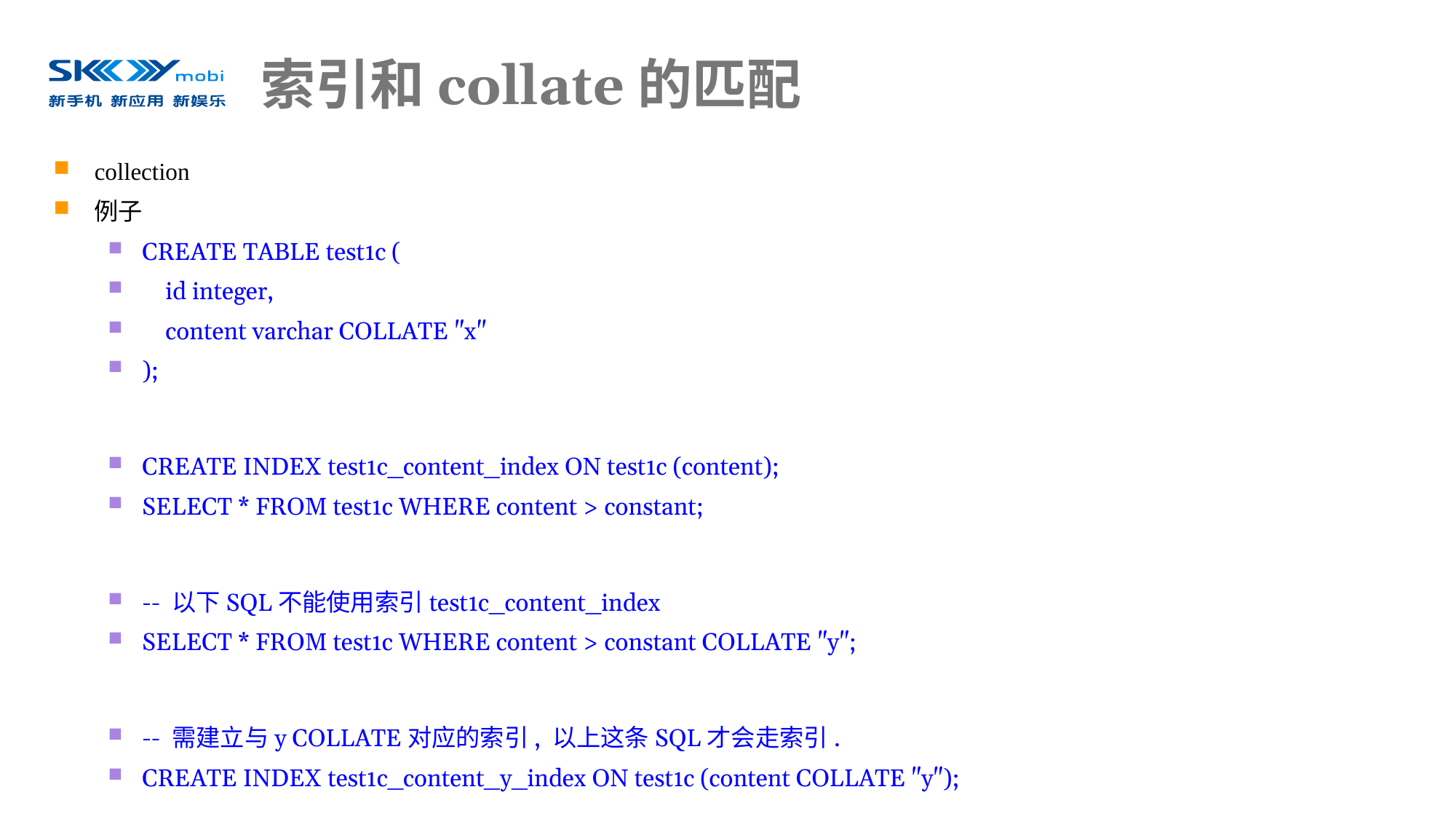

# 索引和collate的匹配
collection
例子
CREATE TABLE test1c (
    id integer,
    content varchar COLLATE "x"
);

CREATE INDEX test1c_content_index ON test1c (content);
SELECT * FROM test1c WHERE content > constant;

-- 以下SQL不能使用索引test1c_content_index
SELECT * FROM test1c WHERE content > constant COLLATE "y";

-- 需建立与y COLLATE对应的索引, 以上这条SQL才会走索引.
CREATE INDEX test1c_content_y_index ON test1c (content COLLATE "y");